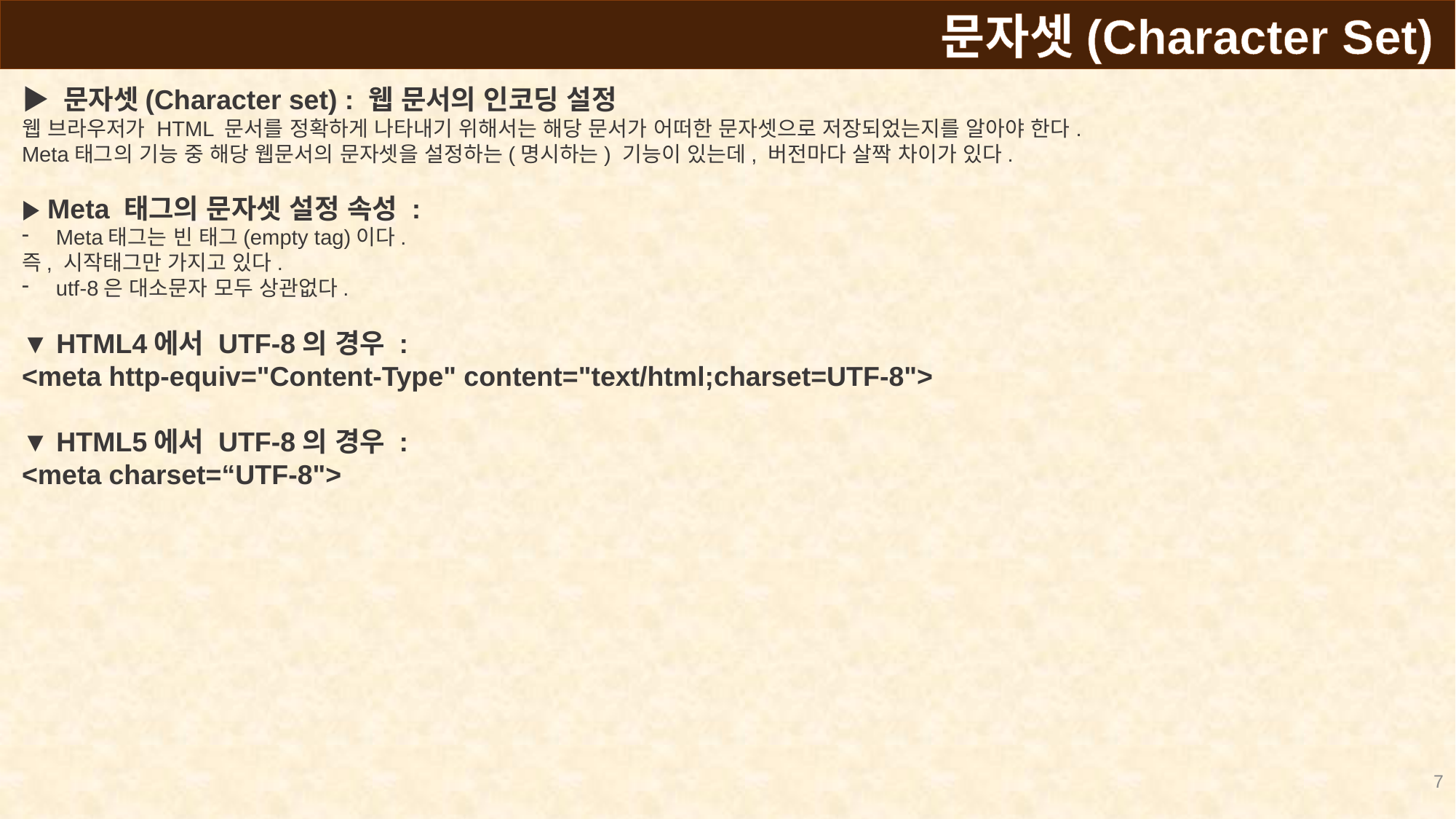

문자셋(Character Set)
▶ 문자셋(Character set) : 웹 문서의 인코딩 설정
웹 브라우저가 HTML 문서를 정확하게 나타내기 위해서는 해당 문서가 어떠한 문자셋으로 저장되었는지를 알아야 한다.
Meta태그의 기능 중 해당 웹문서의 문자셋을 설정하는(명시하는) 기능이 있는데, 버전마다 살짝 차이가 있다.

▶ Meta 태그의 문자셋 설정 속성 :
Meta태그는 빈 태그(empty tag)이다.
즉, 시작태그만 가지고 있다.
utf-8은 대소문자 모두 상관없다.

▼ HTML4에서 UTF-8의 경우 :
<meta http-equiv="Content-Type" content="text/html;charset=UTF-8">

▼ HTML5에서 UTF-8의 경우 :
<meta charset=“UTF-8">
7